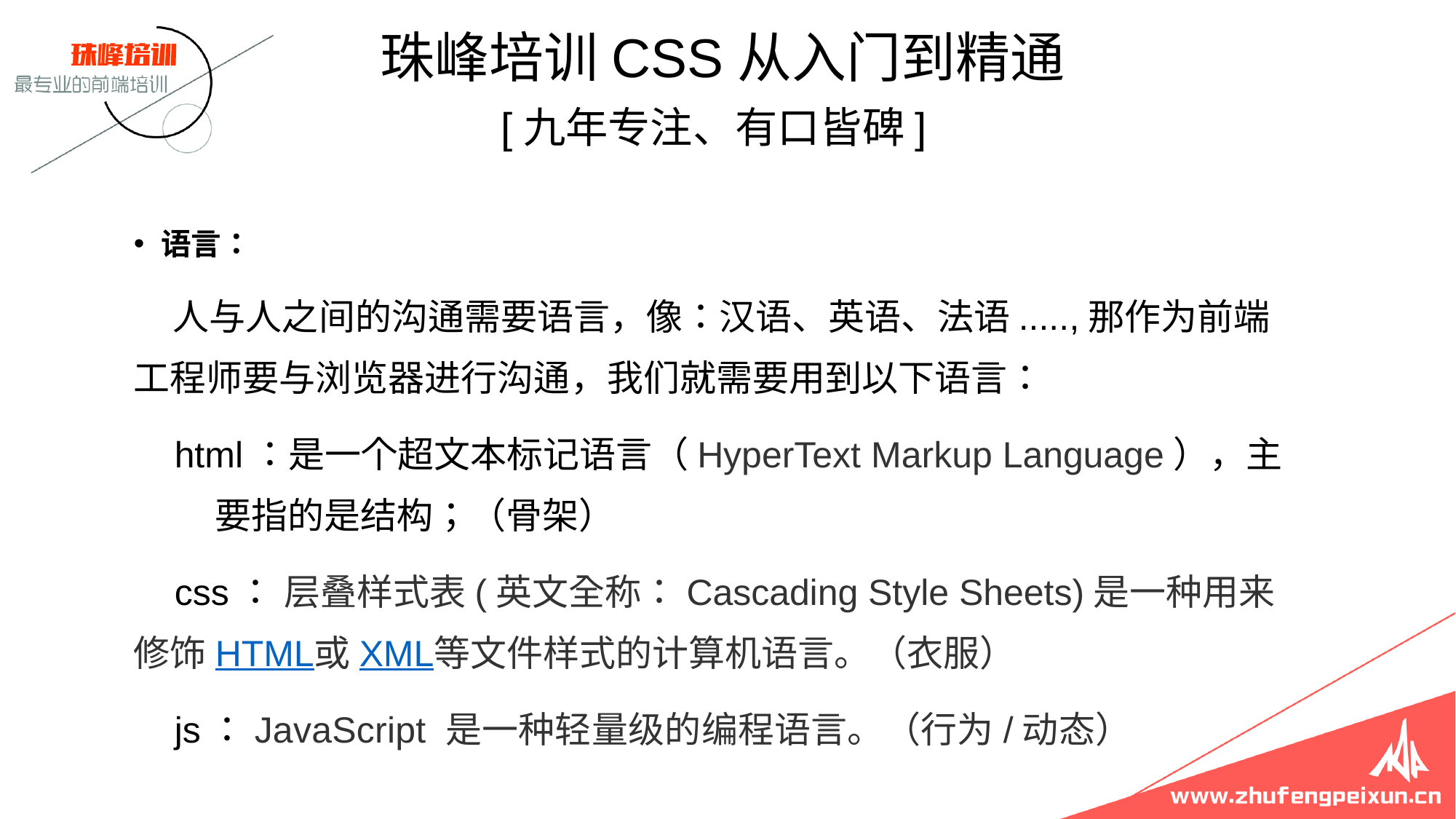

珠峰培训CSS从入门到精通
        [九年专注、有口皆碑]
# 语言：
   人与人之间的沟通需要语言，像：汉语、英语、法语.....,那作为前端工程师要与浏览器进行沟通，我们就需要用到以下语言：
    html：是一个超文本标记语言（HyperText Markup Language），主          要指的是结构；（骨架）
    css： 层叠样式表(英文全称：Cascading Style Sheets)是一种用来修饰HTML或XML等文件样式的计算机语言。（衣服）
    js：JavaScript 是一种轻量级的编程语言。（行为/动态）